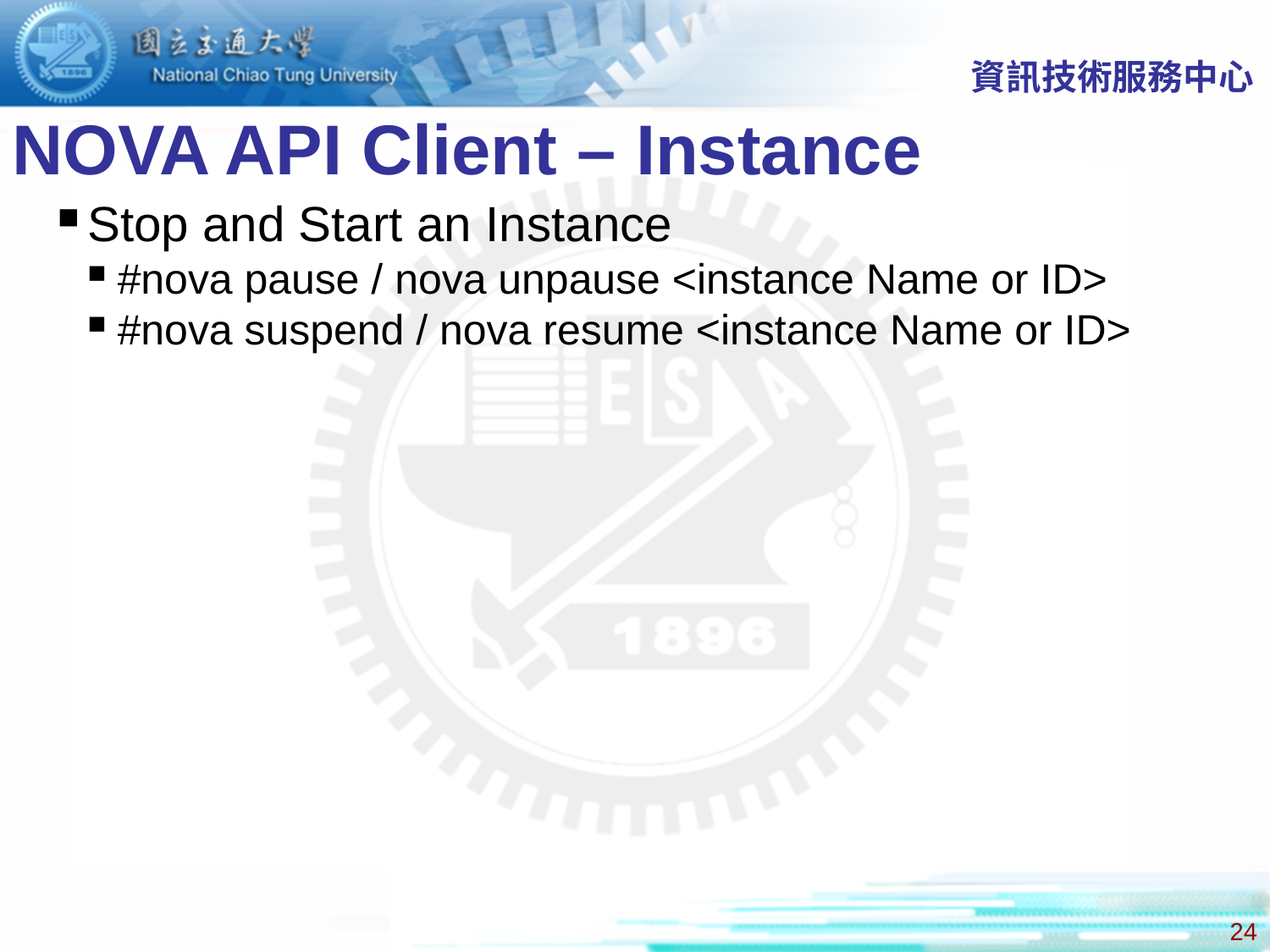

資訊技術服務中心
NOVA API Client – Instance
Stop and Start an Instance
#nova pause / nova unpause <instance Name or ID>
#nova suspend / nova resume <instance Name or ID>